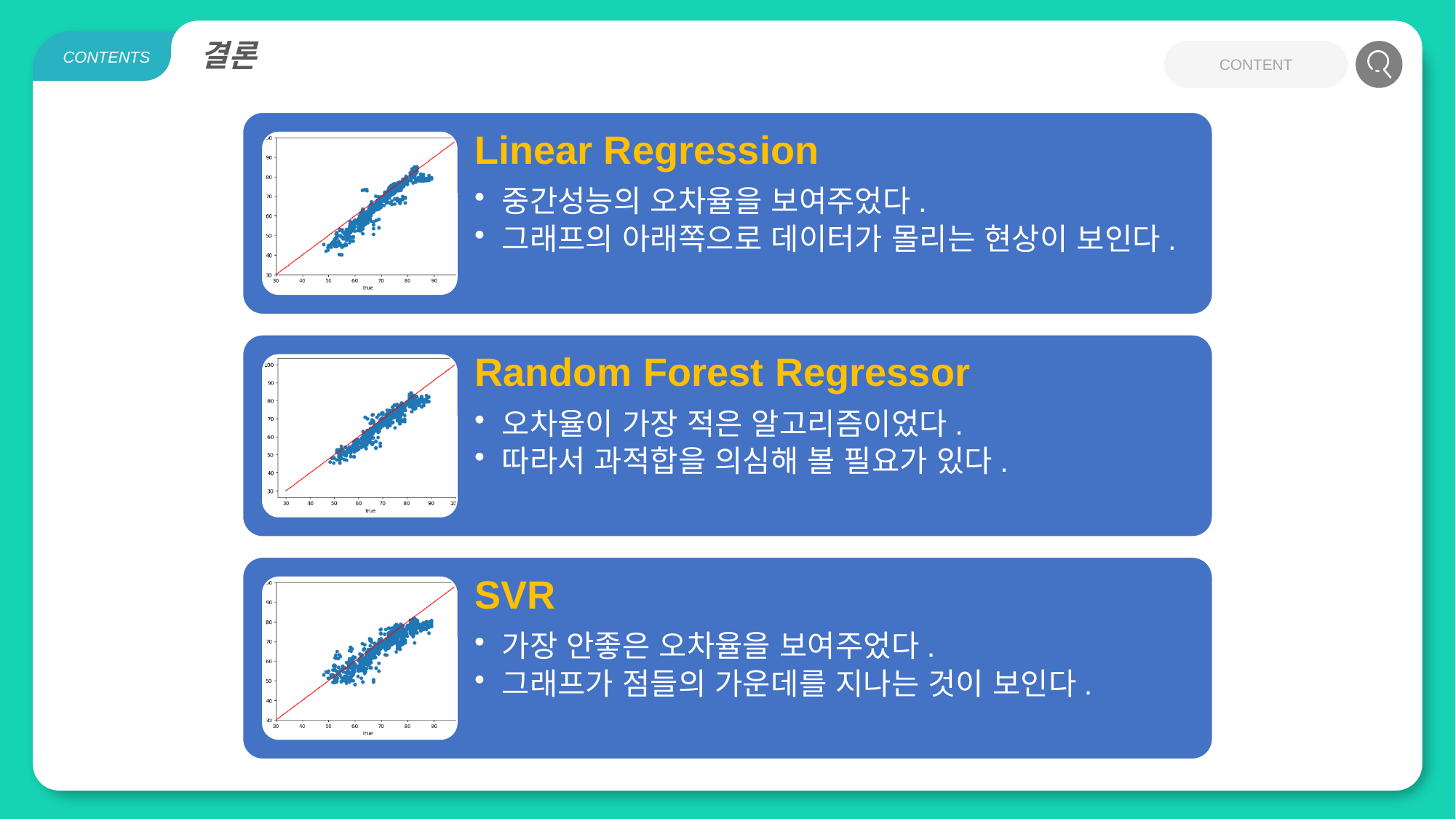

결론

CONTENT

CONTENTS

Linear Regression
중간성능의 오차율을 보여주었다.
그래프의 아래쪽으로 데이터가 몰리는 현상이 보인다.
Random Forest Regressor
오차율이 가장 적은 알고리즘이었다.
따라서 과적합을 의심해 볼 필요가 있다.
SVR
가장 안좋은 오차율을 보여주었다.
그래프가 점들의 가운데를 지나는 것이 보인다.